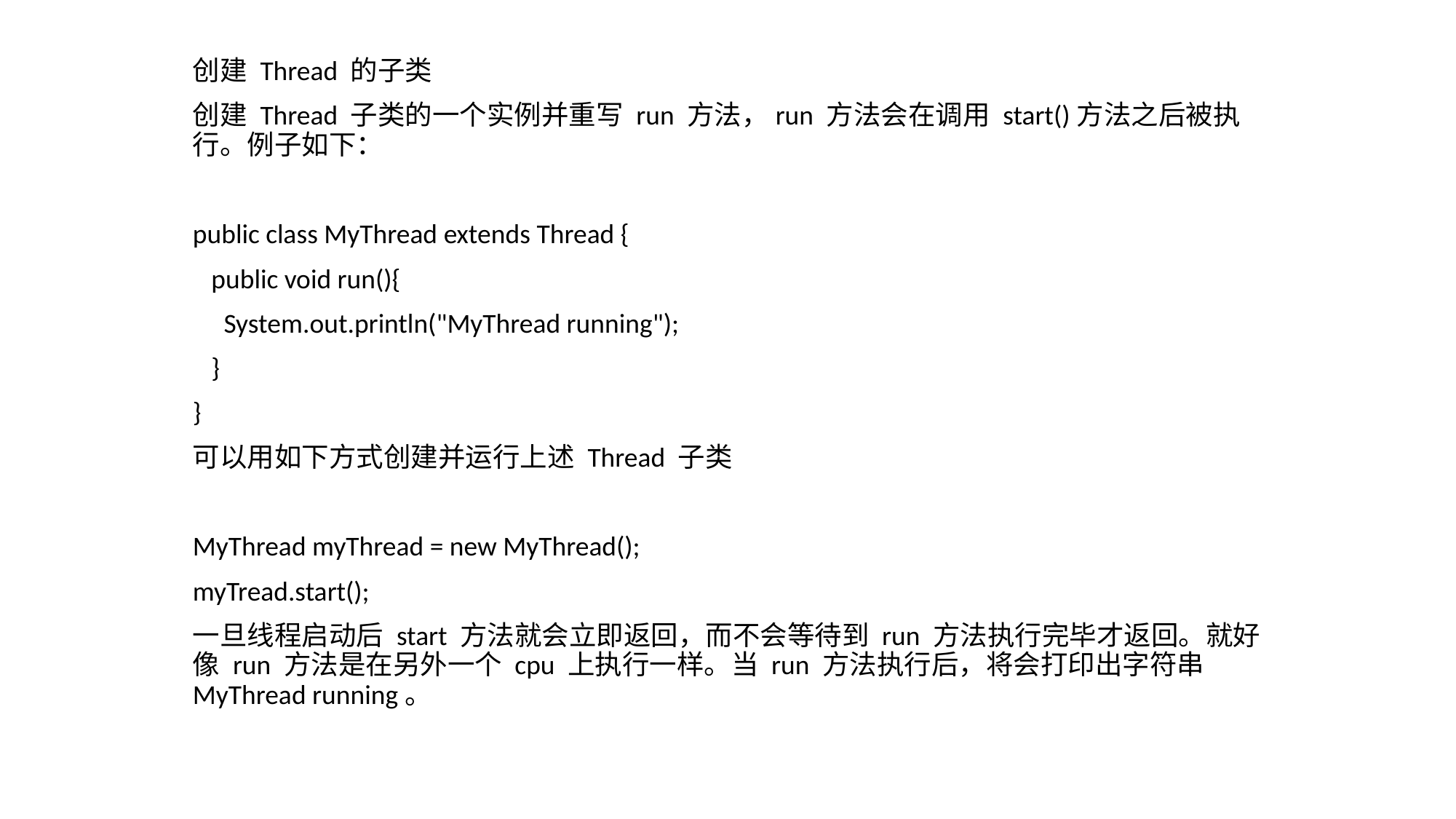

创建 Thread 的子类
创建 Thread 子类的一个实例并重写 run 方法，run 方法会在调用 start()方法之后被执行。例子如下：

public class MyThread extends Thread {
   public void run(){
     System.out.println("MyThread running");
   }
}
可以用如下方式创建并运行上述 Thread 子类

MyThread myThread = new MyThread();
myTread.start();
一旦线程启动后 start 方法就会立即返回，而不会等待到 run 方法执行完毕才返回。就好像 run 方法是在另外一个 cpu 上执行一样。当 run 方法执行后，将会打印出字符串 MyThread running。